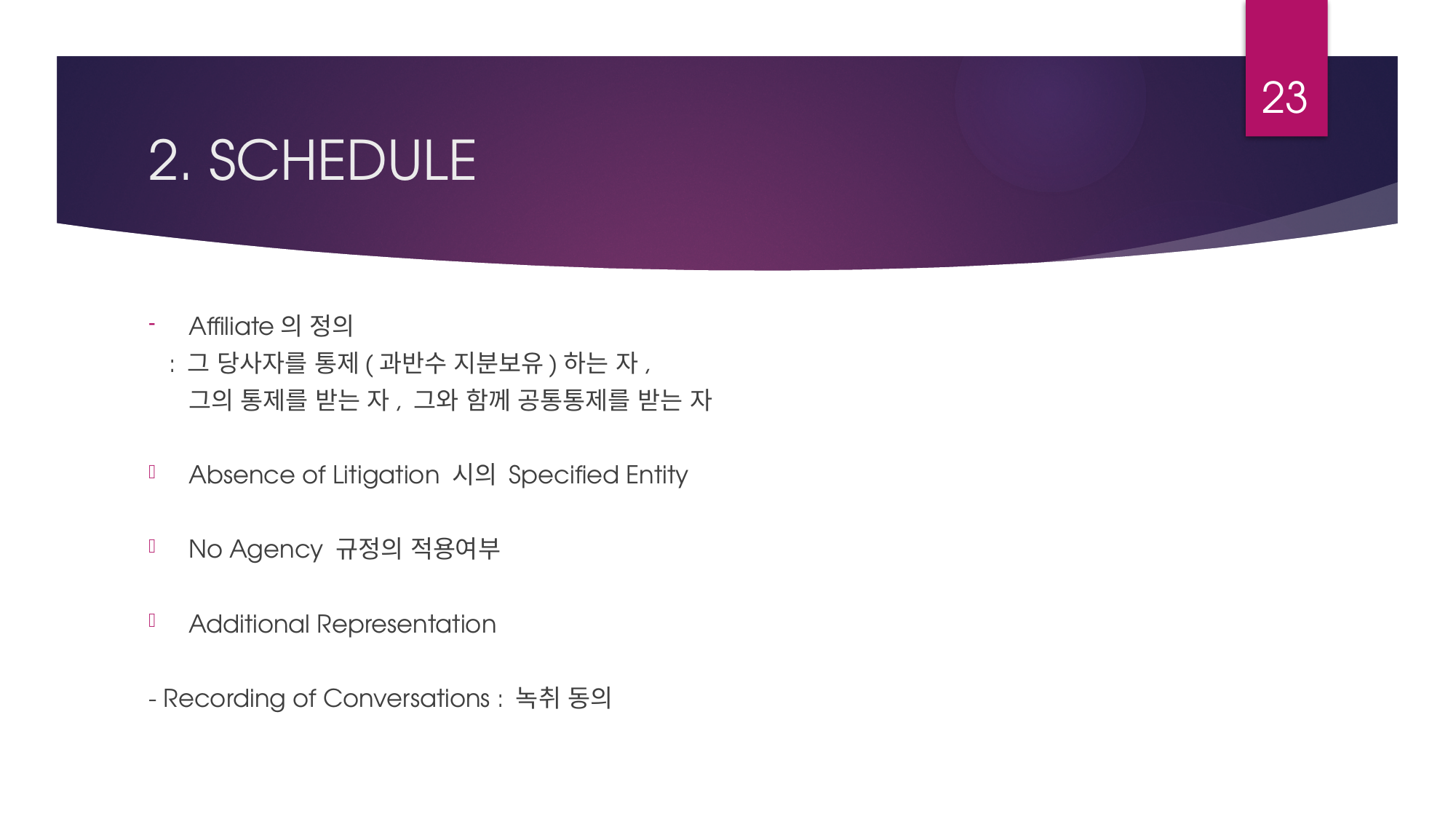

23
# 2. SCHEDULE
Affiliate의 정의
   : 그 당사자를 통제(과반수 지분보유)하는 자,
     그의 통제를 받는 자, 그와 함께 공통통제를 받는 자

Absence of Litigation 시의 Specified Entity

No Agency 규정의 적용여부

Additional Representation

- Recording of Conversations : 녹취 동의